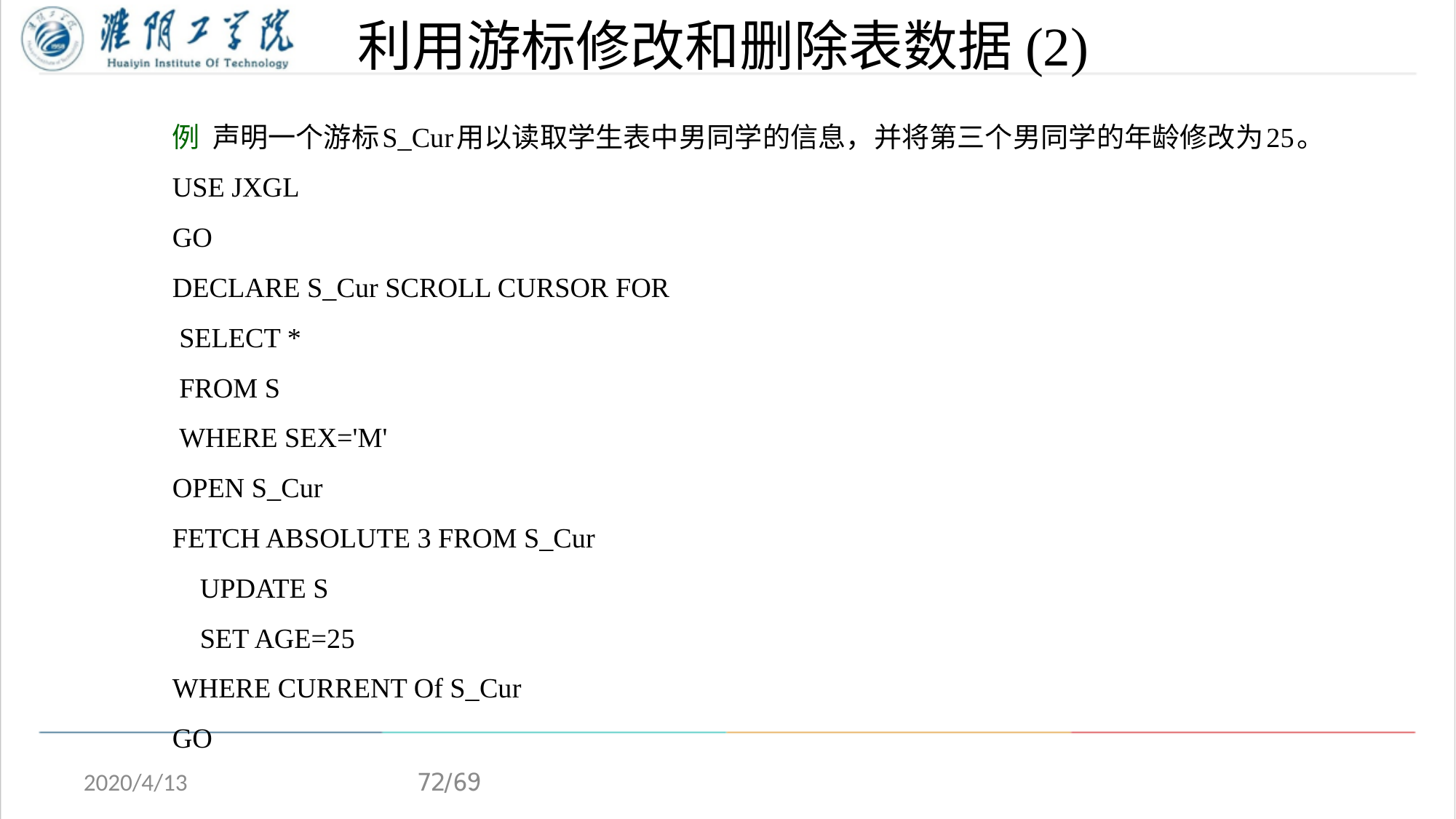

# 利用游标修改和删除表数据(2)
例  声明一个游标S_Cur用以读取学生表中男同学的信息，并将第三个男同学的年龄修改为25。
USE JXGL
GO
DECLARE S_Cur SCROLL CURSOR FOR
 SELECT *
 FROM S
 WHERE SEX='M'
OPEN S_Cur
FETCH ABSOLUTE 3 FROM S_Cur
    UPDATE S
    SET AGE=25
WHERE CURRENT Of S_Cur
GO
72/69
2020/4/13